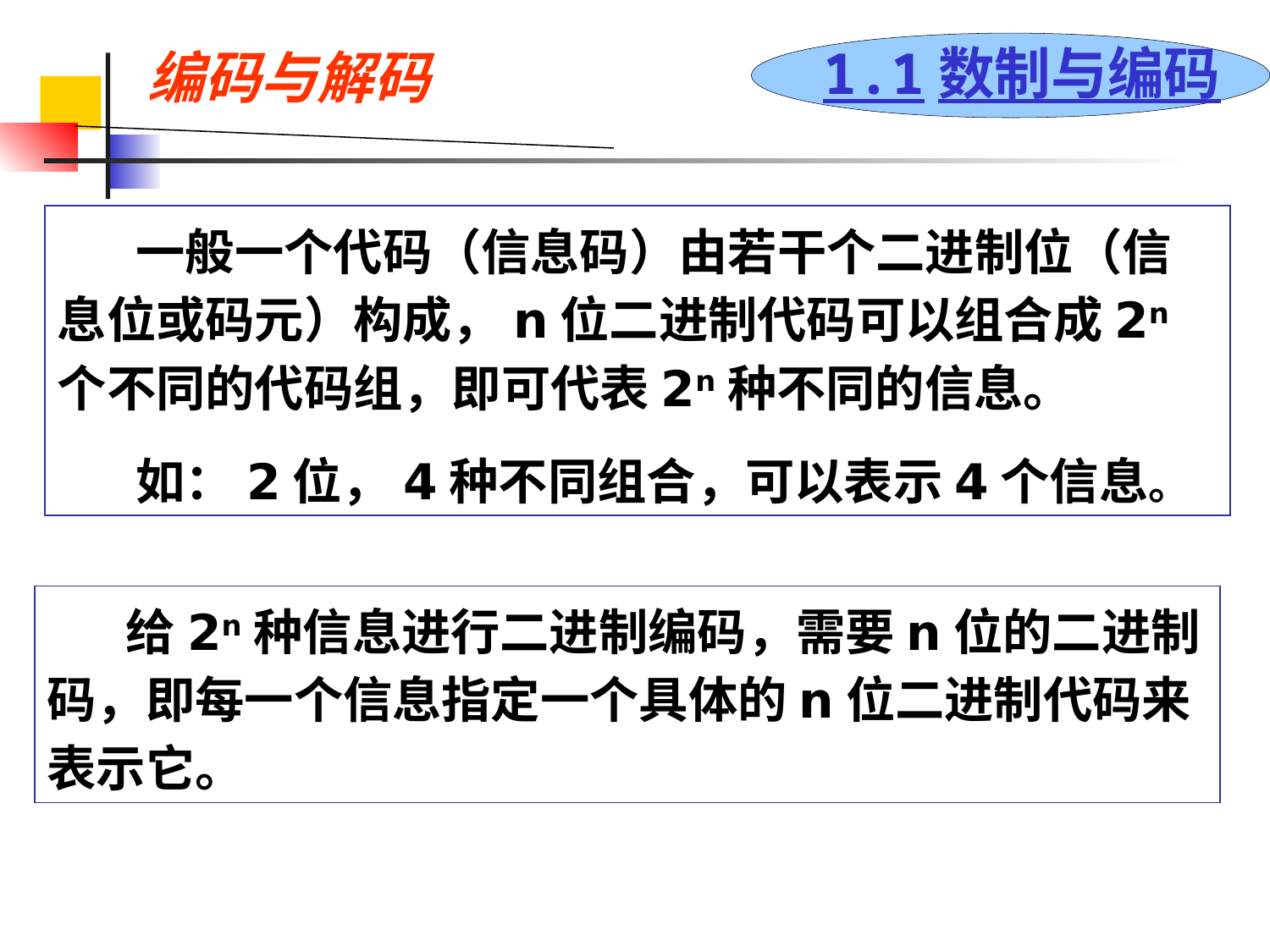

1.1数制与编码

编码与解码

一般一个代码（信息码）由若干个二进制位（信息位或码元）构成，n位二进制代码可以组合成2n个不同的代码组，即可代表2n种不同的信息。
如：2位，4种不同组合，可以表示4个信息。
给2n种信息进行二进制编码，需要n位的二进制码，即每一个信息指定一个具体的n位二进制代码来表示它。